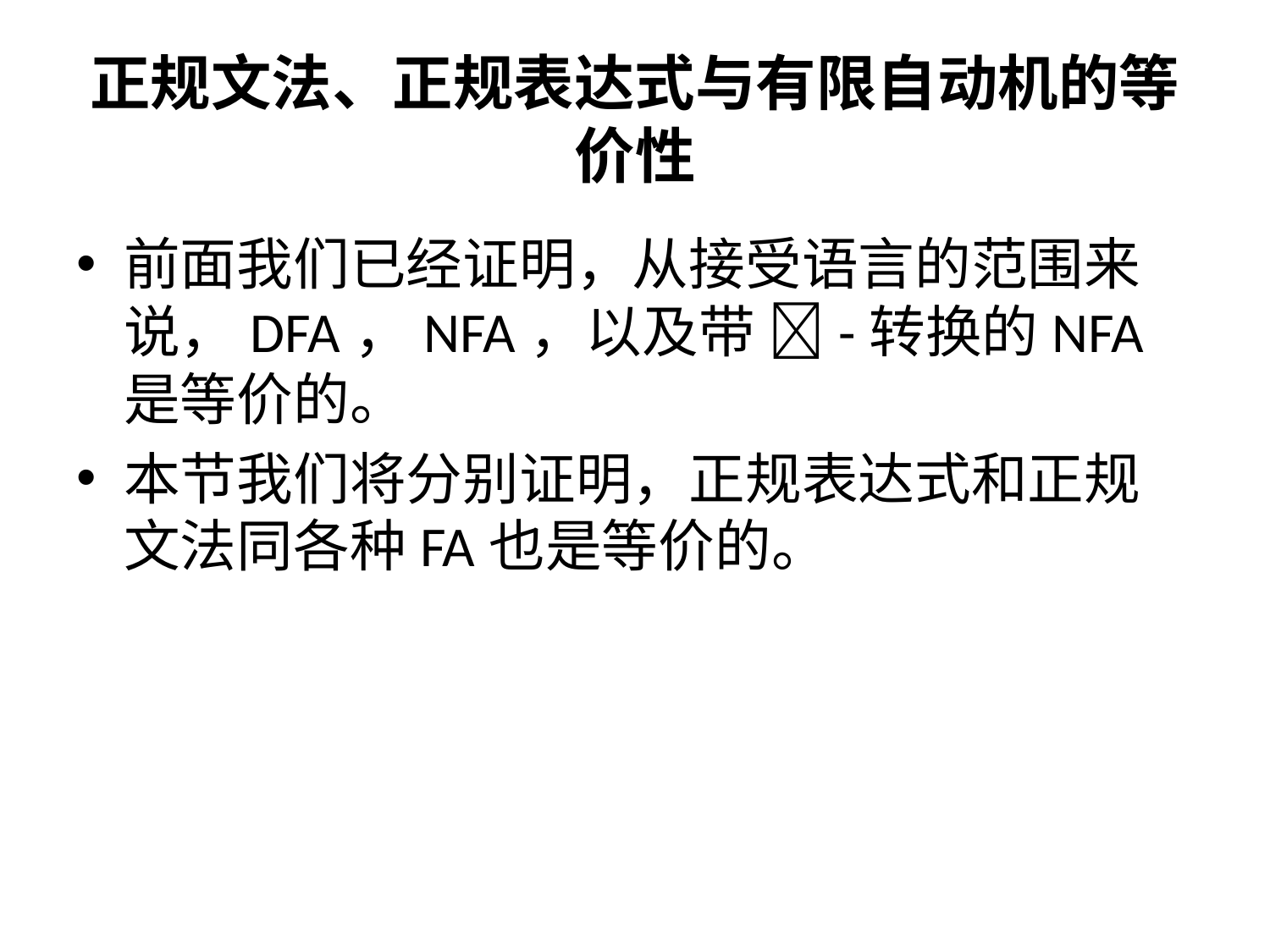

# 正规文法、正规表达式与有限自动机的等价性
前面我们已经证明，从接受语言的范围来说，DFA，NFA，以及带 ε-转换的NFA是等价的。
本节我们将分别证明，正规表达式和正规文法同各种FA也是等价的。